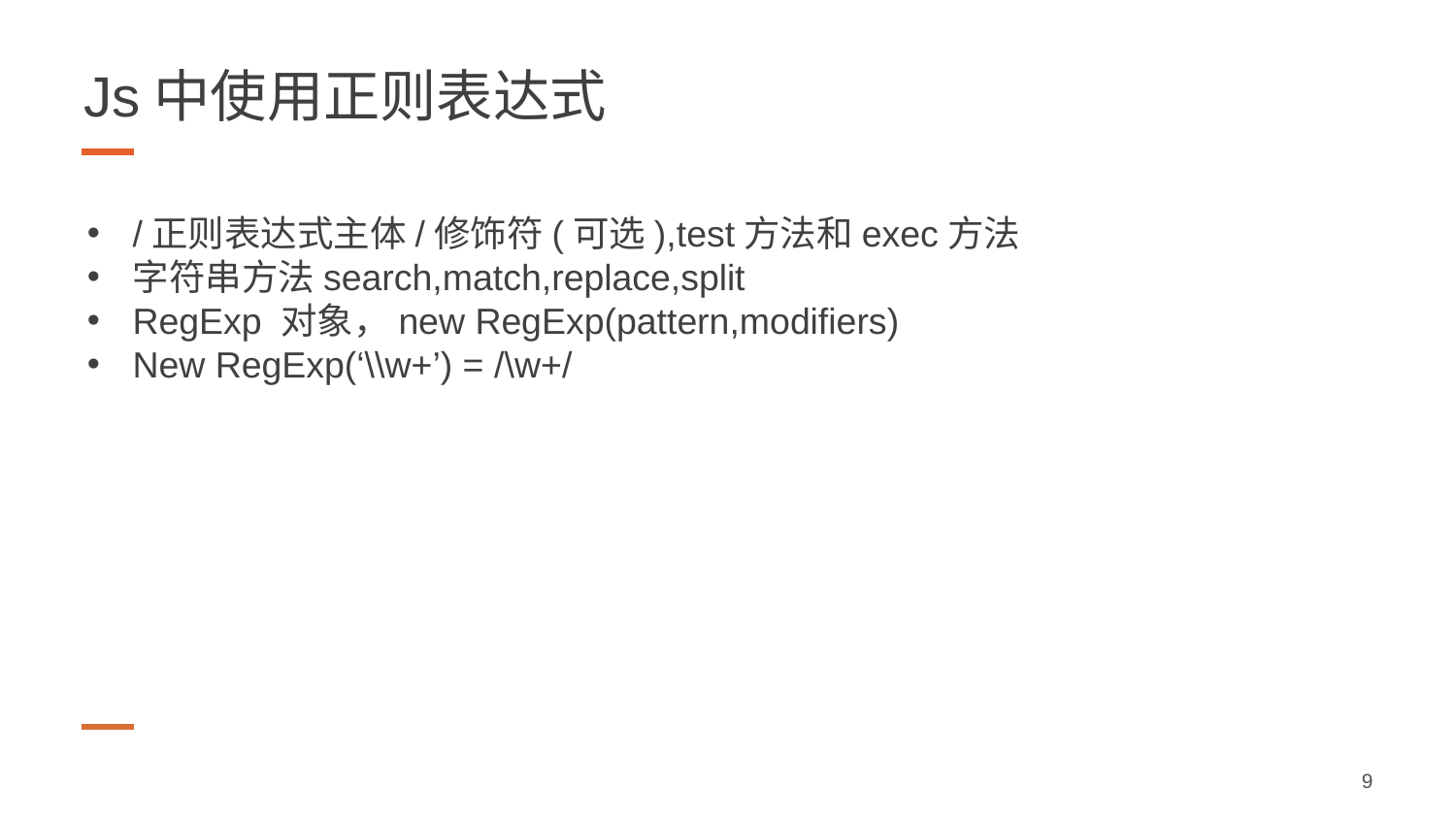

# Js中使用正则表达式
/正则表达式主体/修饰符(可选),test方法和exec方法
字符串方法search,match,replace,split
RegExp 对象，new RegExp(pattern,modifiers)
New RegExp(‘\\w+’) = /\w+/
9